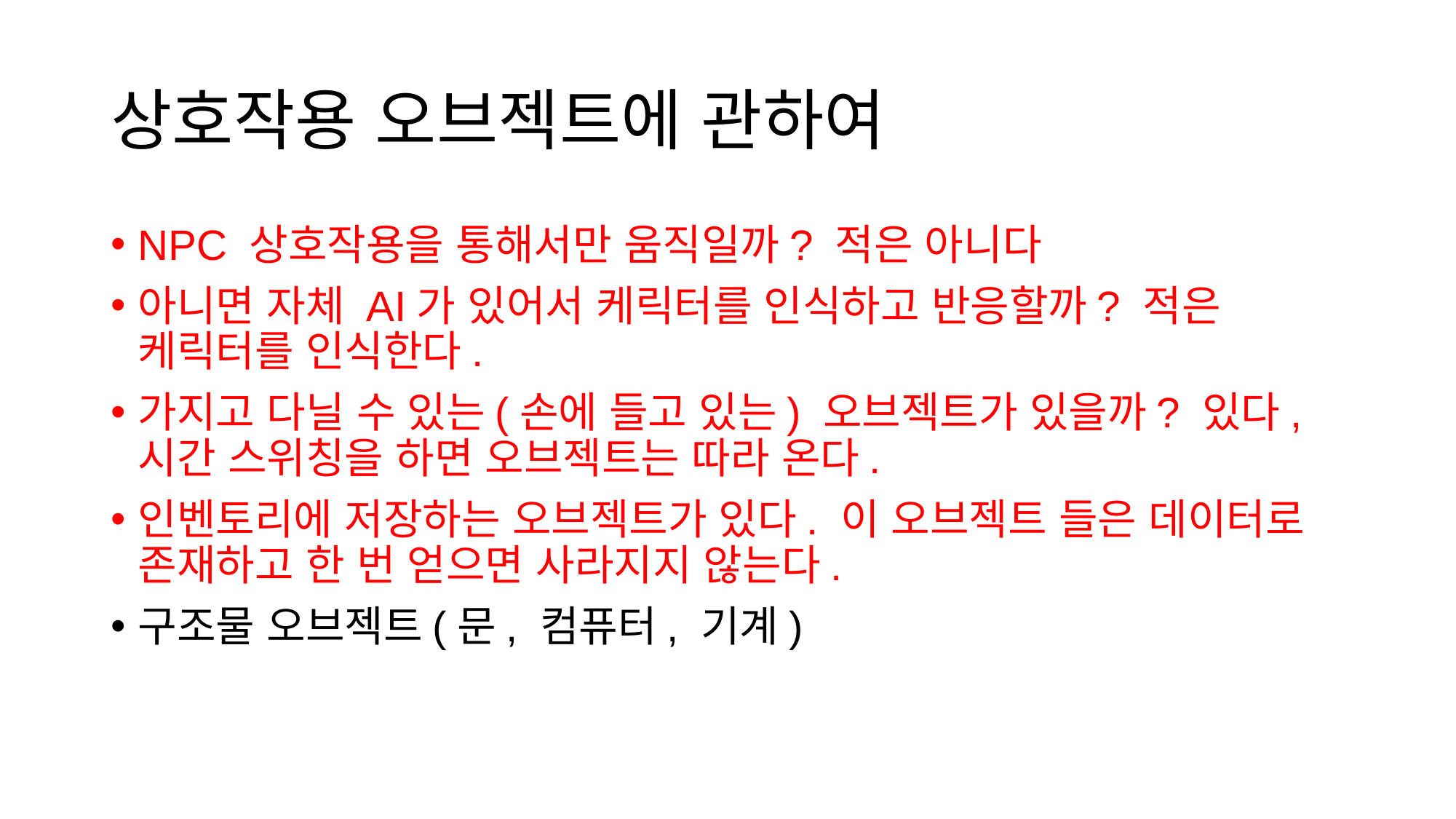

# 상호작용 오브젝트에 관하여
NPC 상호작용을 통해서만 움직일까? 적은 아니다
아니면 자체 AI가 있어서 케릭터를 인식하고 반응할까? 적은 케릭터를 인식한다.
가지고 다닐 수 있는(손에 들고 있는) 오브젝트가 있을까? 있다, 시간 스위칭을 하면 오브젝트는 따라 온다.
인벤토리에 저장하는 오브젝트가 있다. 이 오브젝트 들은 데이터로 존재하고 한 번 얻으면 사라지지 않는다.
구조물 오브젝트(문, 컴퓨터, 기계)